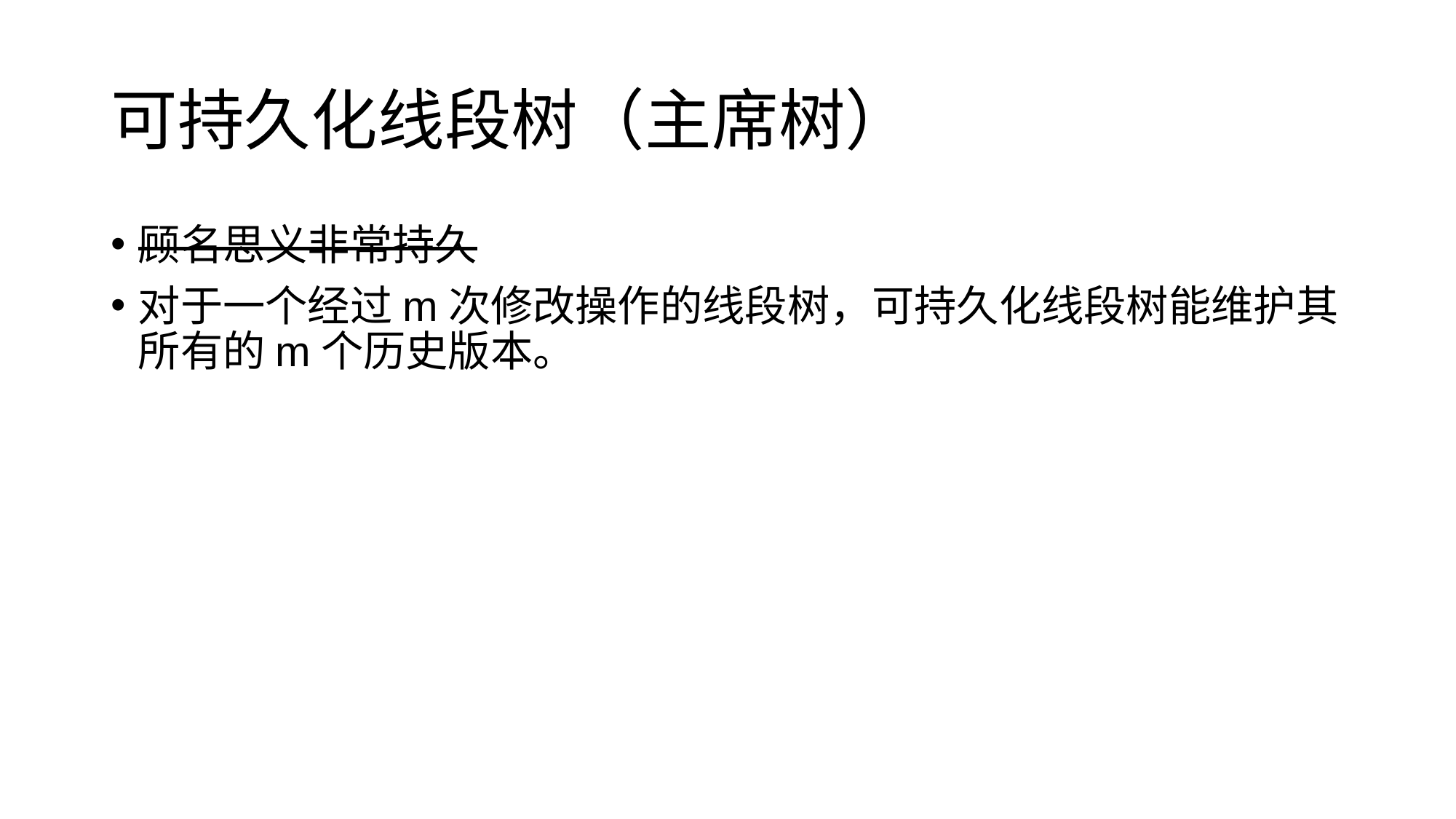

# 可持久化线段树（主席树）
顾名思义非常持久
对于一个经过m次修改操作的线段树，可持久化线段树能维护其所有的m个历史版本。